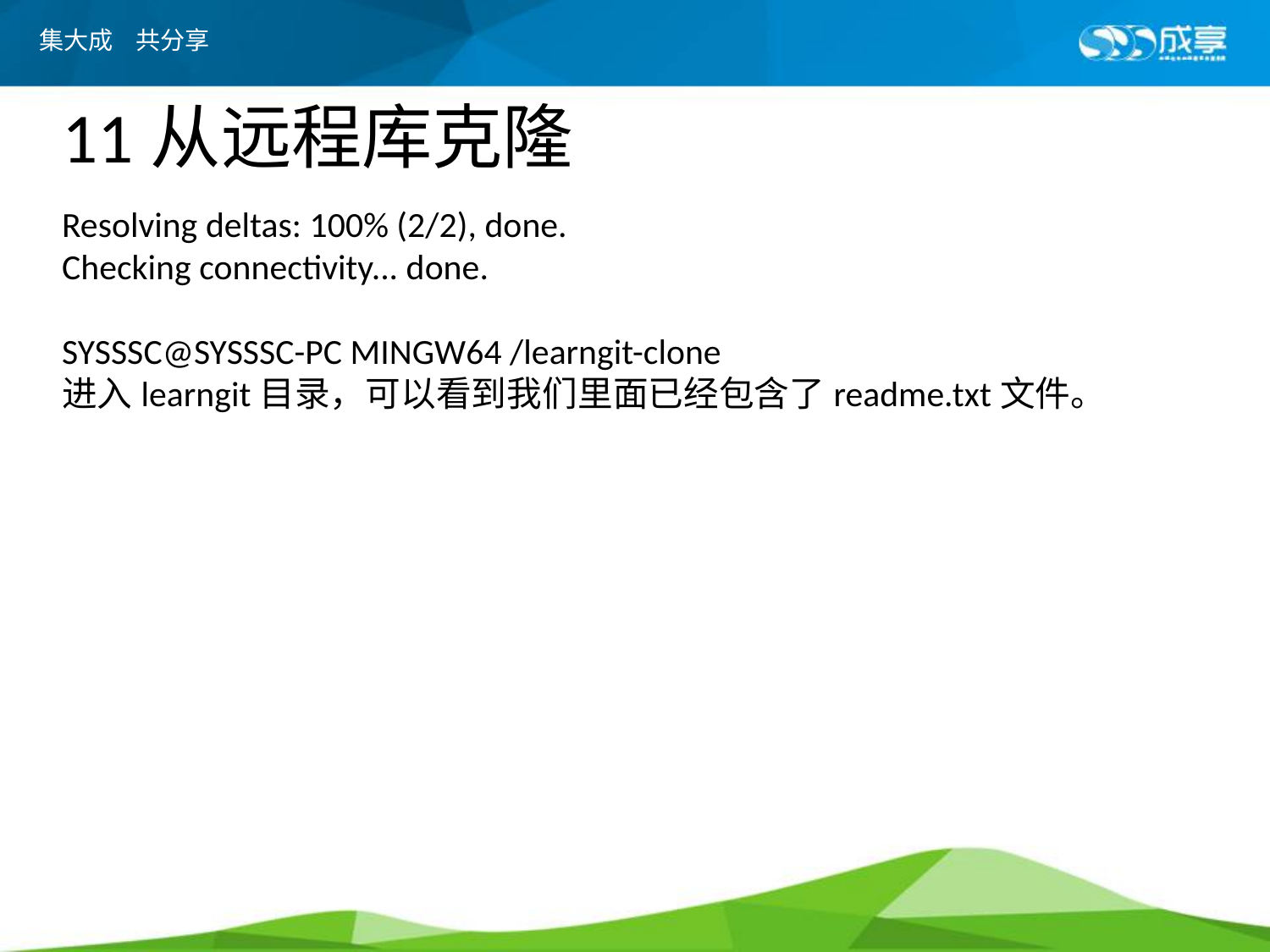

11从远程库克隆

Resolving deltas: 100% (2/2), done.
Checking connectivity... done.

SYSSSC@SYSSSC-PC MINGW64 /learngit-clone
进入learngit目录，可以看到我们里面已经包含了readme.txt文件。